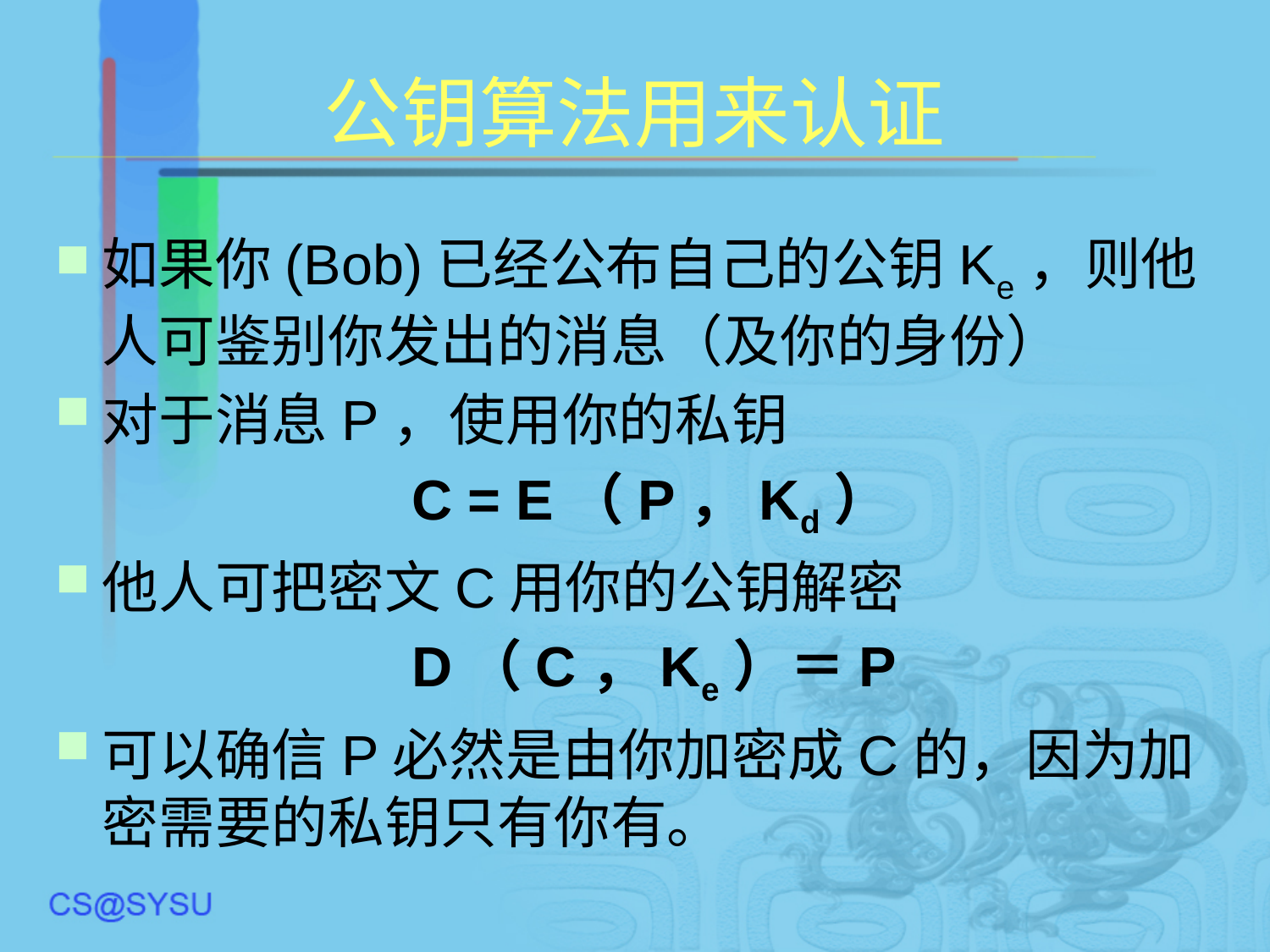

# 公钥算法用来认证
如果你(Bob)已经公布自己的公钥Ke，则他人可鉴别你发出的消息（及你的身份）
对于消息P，使用你的私钥
			C = E（P，Kd）
他人可把密文C用你的公钥解密
			D（C，Ke）＝P
可以确信P必然是由你加密成C的，因为加密需要的私钥只有你有。